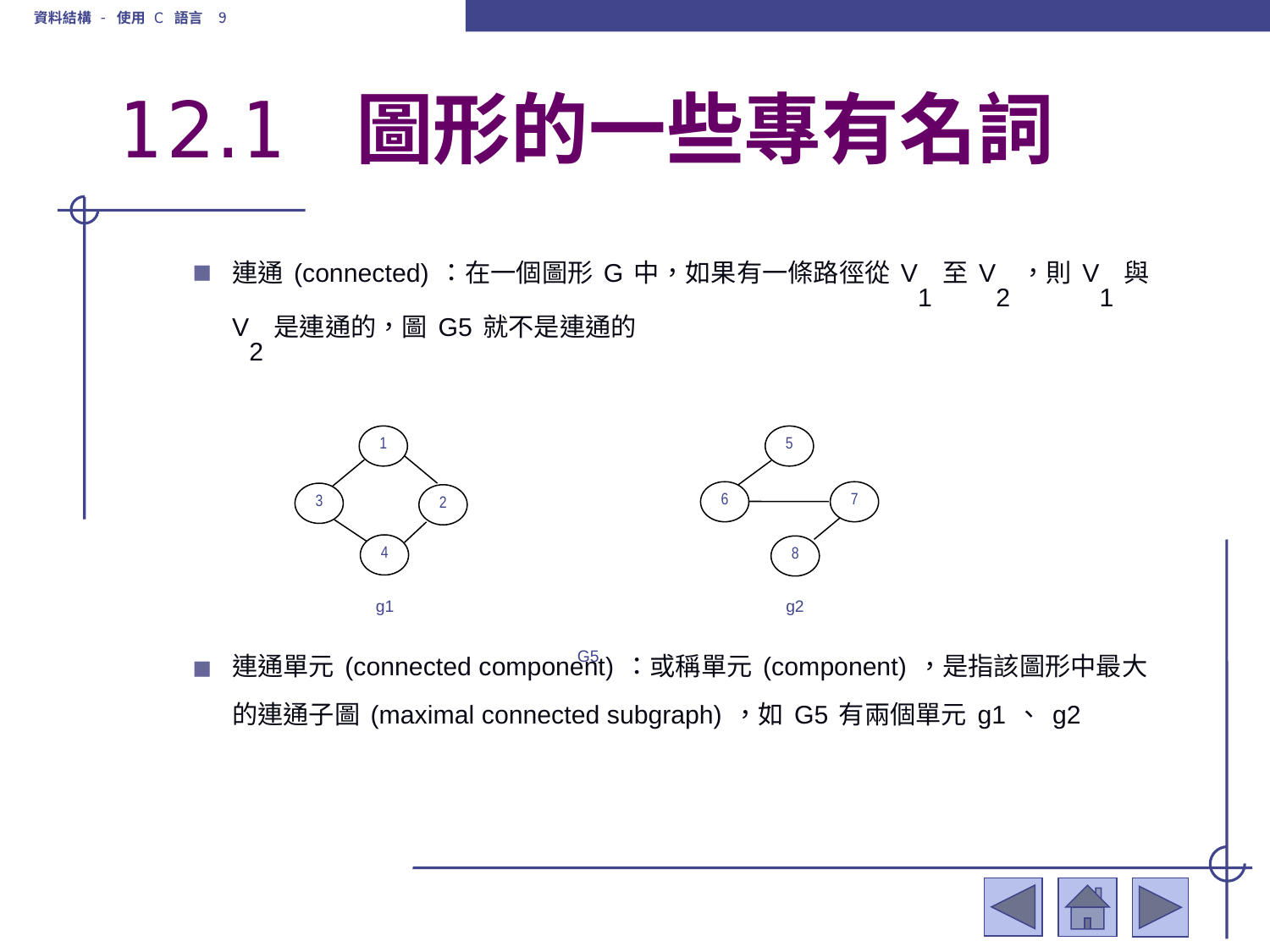

資料結構 - 使用 C 語言   9
# 12.1  圖形的一些專有名詞

連通(connected)：在一個圖形G中，如果有一條路徑從V1至V2，則V1與V2是連通的，圖G5就不是連通的

連通單元(connected component)：或稱單元(component)，是指該圖形中最大的連通子圖(maximal connected subgraph)，如G5有兩個單元g1、g2
1

3
2

4
5

6
7

8
g1
g2
G5